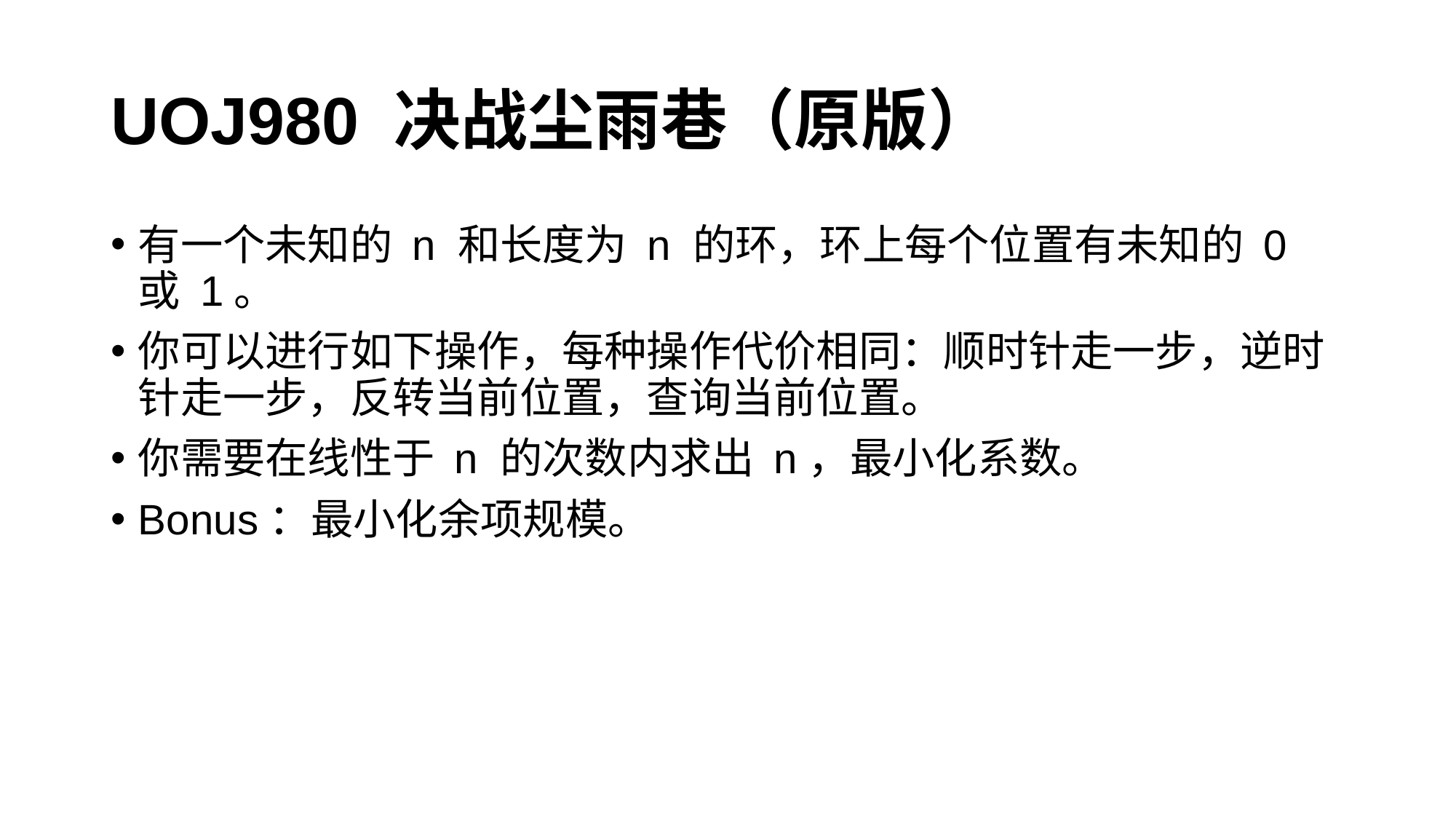

# UOJ980 决战尘雨巷（原版）
有一个未知的 n 和长度为 n 的环，环上每个位置有未知的 0 或 1。
你可以进行如下操作，每种操作代价相同：顺时针走一步，逆时针走一步，反转当前位置，查询当前位置。
你需要在线性于 n 的次数内求出 n，最小化系数。
Bonus：最小化余项规模。